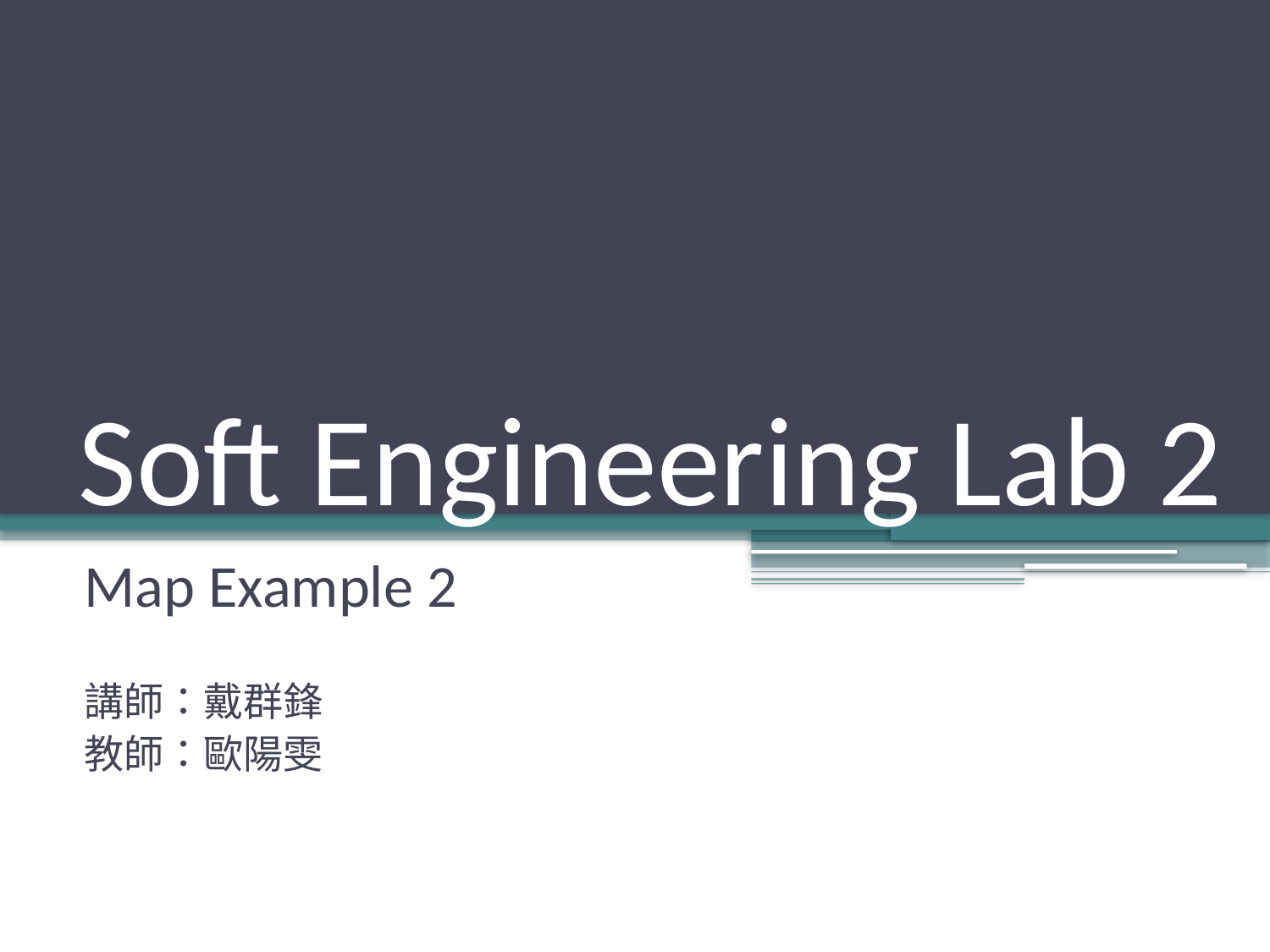

# Soft Engineering Lab 2
Map Example 2

講師：戴群鋒
教師：歐陽雯